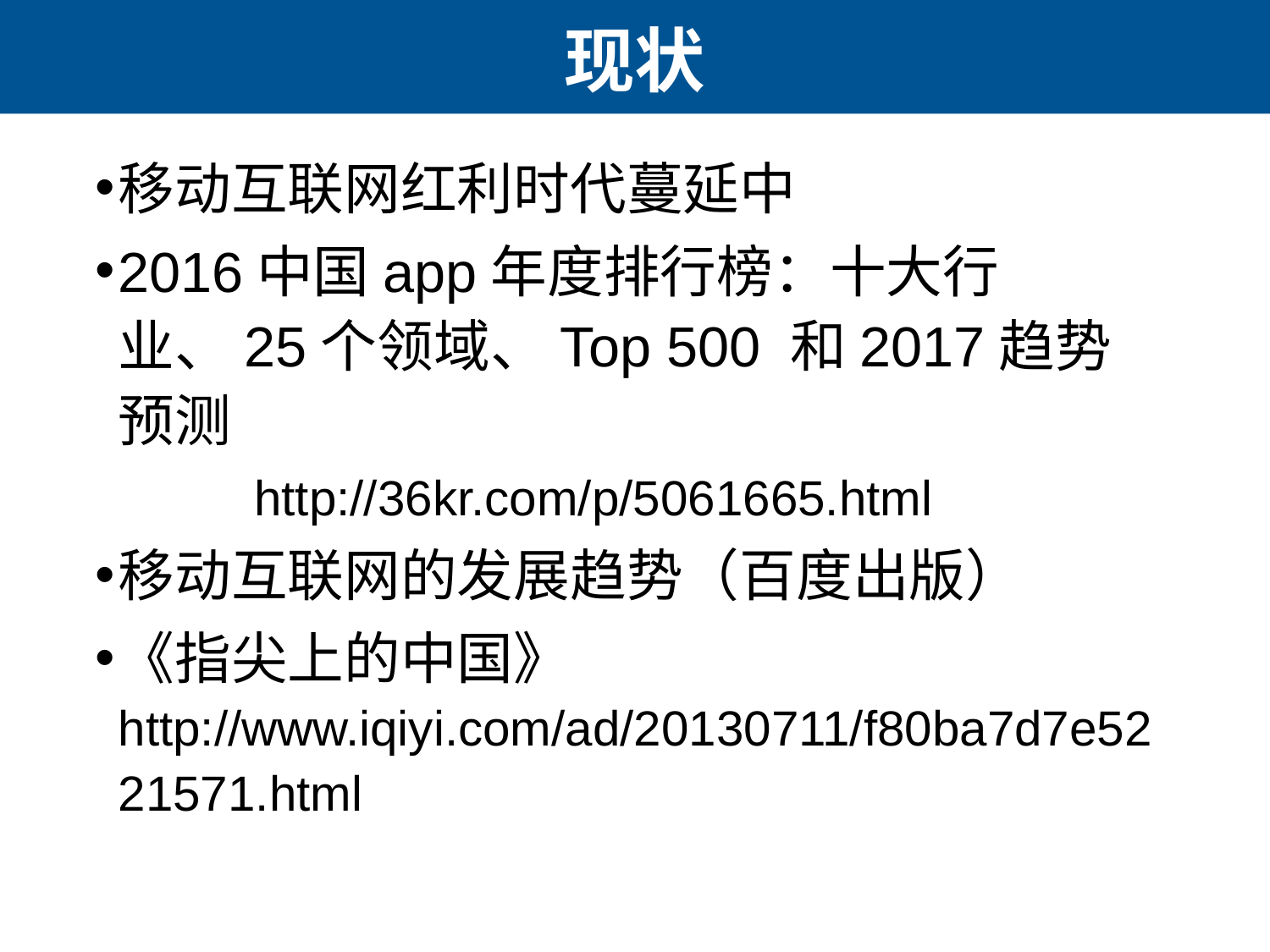

# 现状
移动互联网红利时代蔓延中
2016中国app年度排行榜：十大行业、25个领域、Top 500 和2017趋势预测
	http://36kr.com/p/5061665.html
移动互联网的发展趋势（百度出版）
《指尖上的中国》 http://www.iqiyi.com/ad/20130711/f80ba7d7e5221571.html